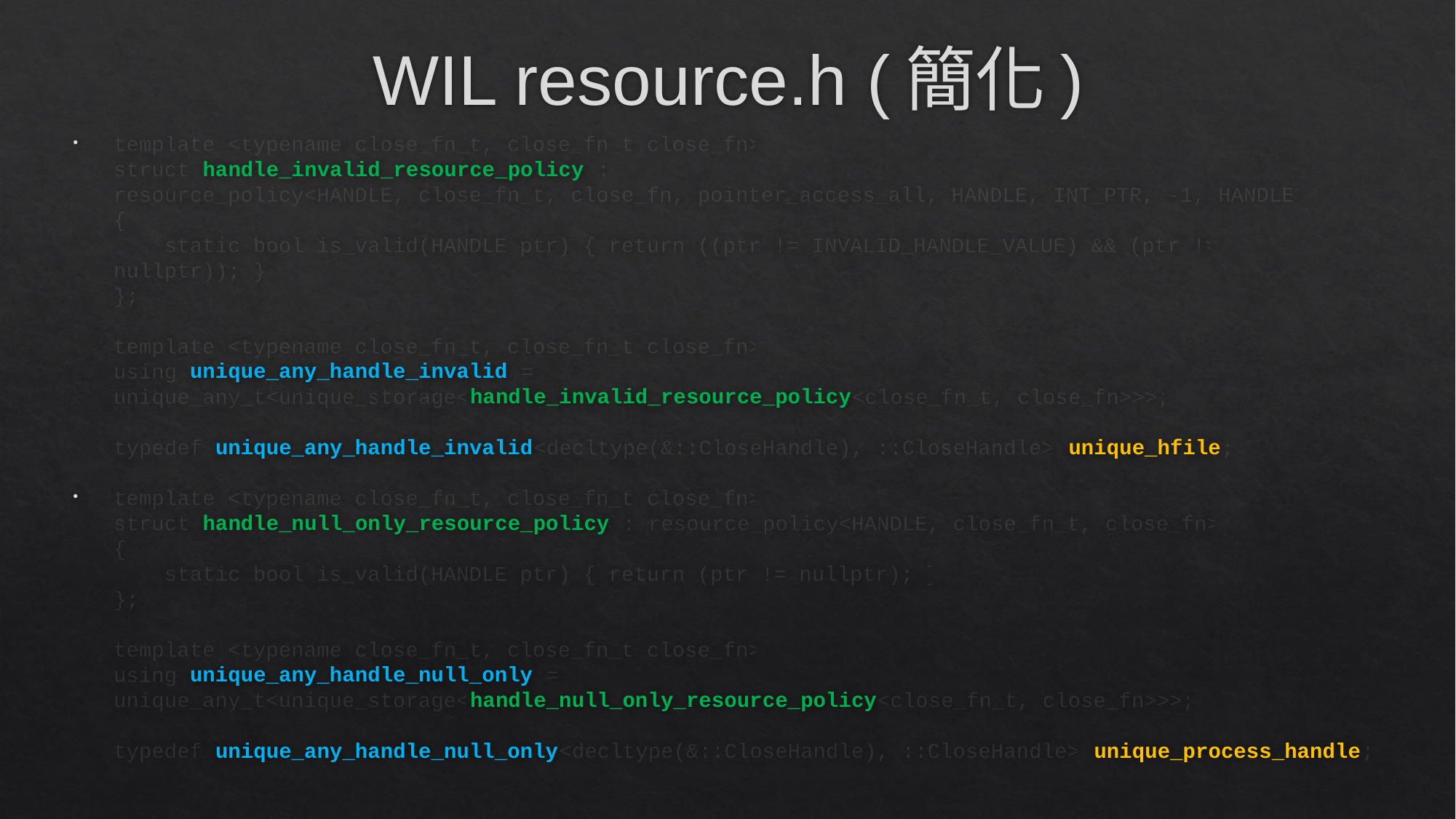

# WIL resource.h (簡化)
template <typename close_fn_t, close_fn_t close_fn>
struct handle_invalid_resource_policy :
resource_policy<HANDLE, close_fn_t, close_fn, pointer_access_all, HANDLE, INT_PTR, -1, HANDLE>
{
    static bool is_valid(HANDLE ptr) { return ((ptr != INVALID_HANDLE_VALUE) && (ptr != nullptr)); }
};
template <typename close_fn_t, close_fn_t close_fn>
using unique_any_handle_invalid = unique_any_t<unique_storage<handle_invalid_resource_policy<close_fn_t, close_fn>>>;
typedef unique_any_handle_invalid<decltype(&::CloseHandle), ::CloseHandle> unique_hfile;
template <typename close_fn_t, close_fn_t close_fn>
struct handle_null_only_resource_policy : resource_policy<HANDLE, close_fn_t, close_fn>
{
    static bool is_valid(HANDLE ptr) { return (ptr != nullptr); }
};
template <typename close_fn_t, close_fn_t close_fn>
using unique_any_handle_null_only = unique_any_t<unique_storage<handle_null_only_resource_policy<close_fn_t, close_fn>>>;
typedef unique_any_handle_null_only<decltype(&::CloseHandle), ::CloseHandle> unique_process_handle;